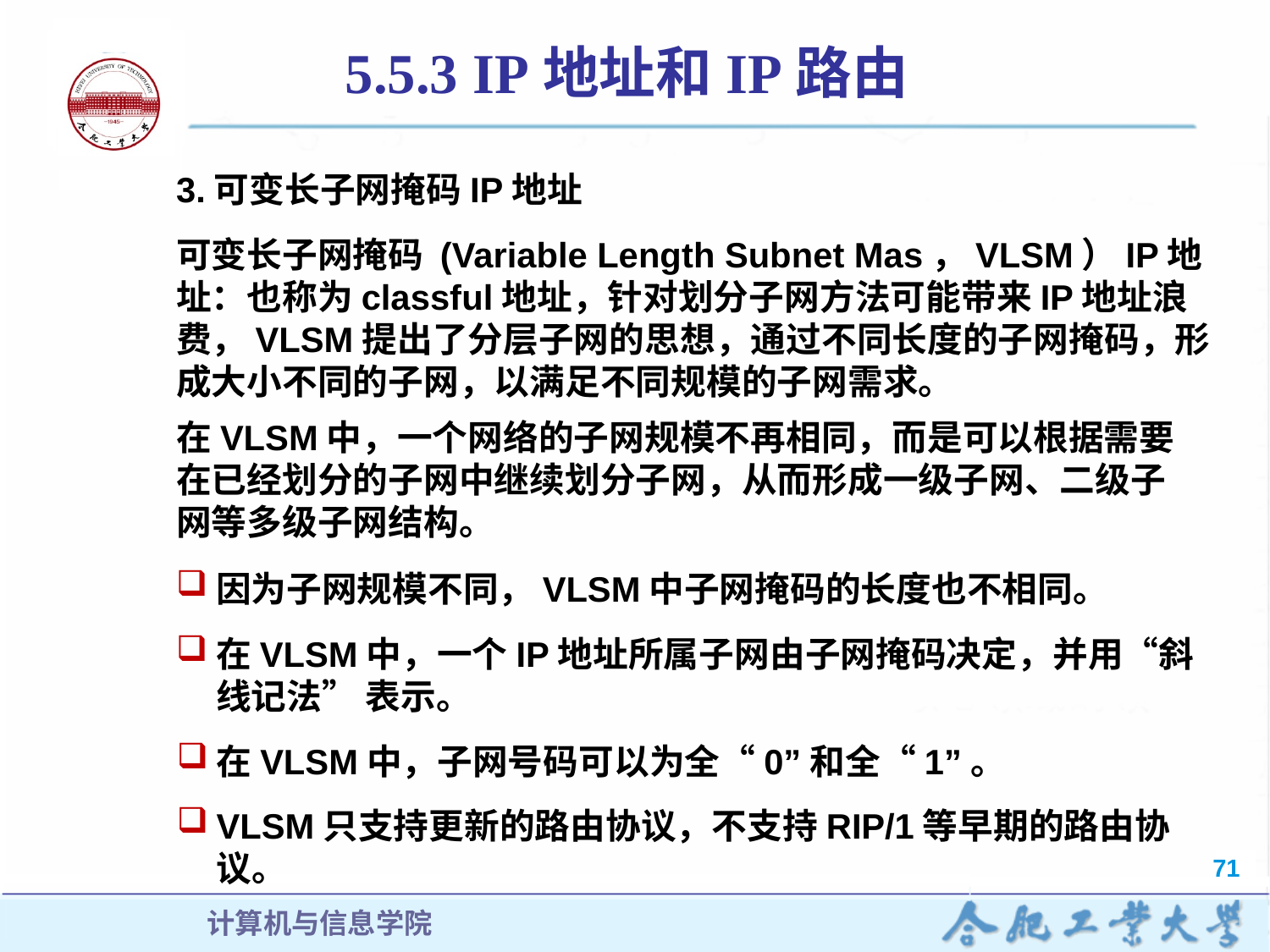

5.5.3 IP地址和IP路由
3.可变长子网掩码IP地址
可变长子网掩码 (Variable Length Subnet Mas，VLSM）IP地址：也称为classful地址，针对划分子网方法可能带来IP地址浪费，VLSM提出了分层子网的思想，通过不同长度的子网掩码，形成大小不同的子网，以满足不同规模的子网需求。
在VLSM中，一个网络的子网规模不再相同，而是可以根据需要在已经划分的子网中继续划分子网，从而形成一级子网、二级子网等多级子网结构。
因为子网规模不同，VLSM中子网掩码的长度也不相同。
在VLSM中，一个IP地址所属子网由子网掩码决定，并用“斜线记法” 表示。
在VLSM中，子网号码可以为全“0”和全“1”。
VLSM只支持更新的路由协议，不支持RIP/1等早期的路由协议。